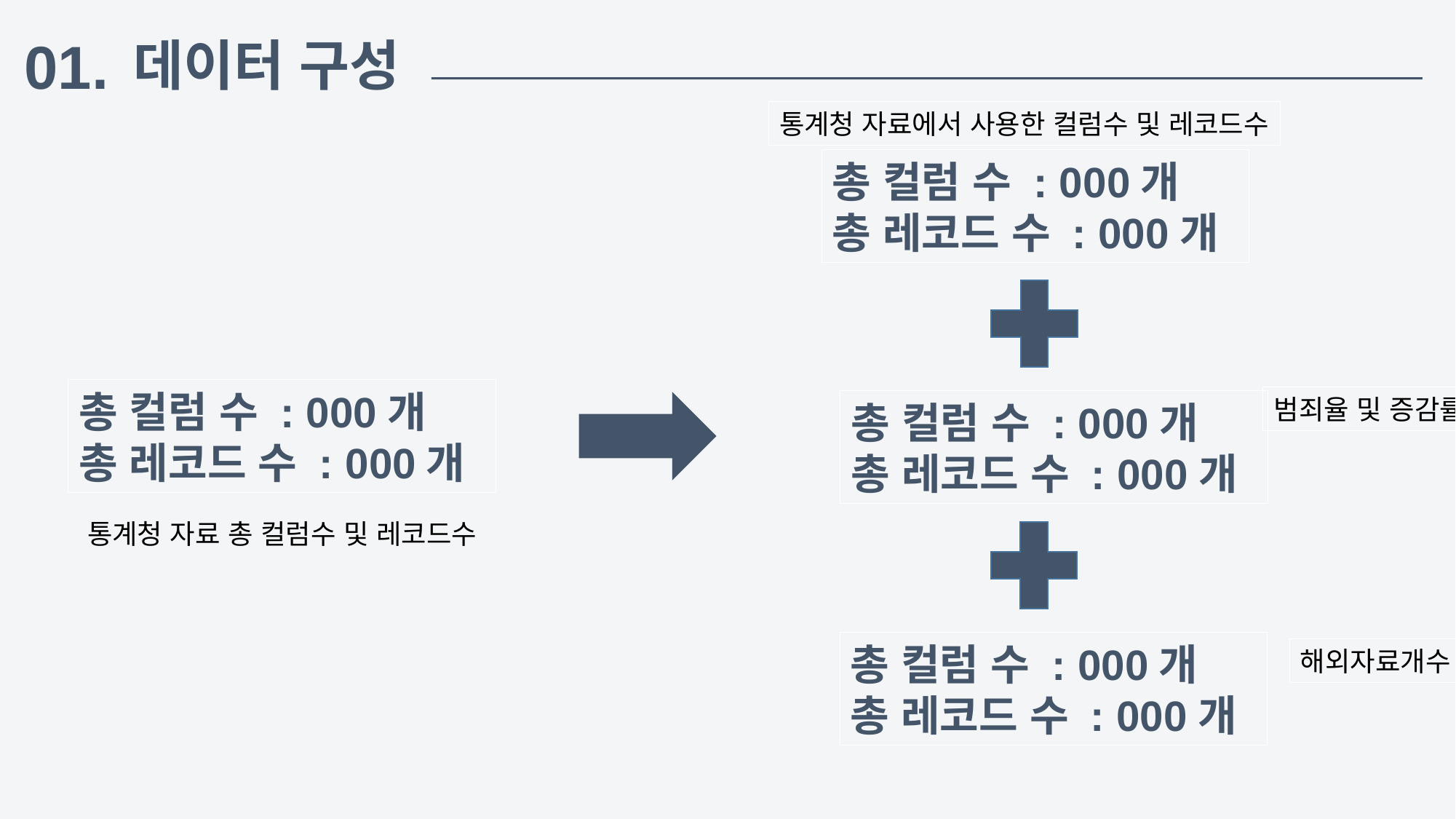

01.
 데이터 구성
통계청 자료에서 사용한 컬럼수 및 레코드수
총 컬럼 수 : 000개
총 레코드 수 : 000개

총 컬럼 수 : 000개
총 레코드 수 : 000개
범죄율 및 증감률 개수
총 컬럼 수 : 000개
총 레코드 수 : 000개

통계청 자료 총 컬럼수 및 레코드수

총 컬럼 수 : 000개
총 레코드 수 : 000개
해외자료개수